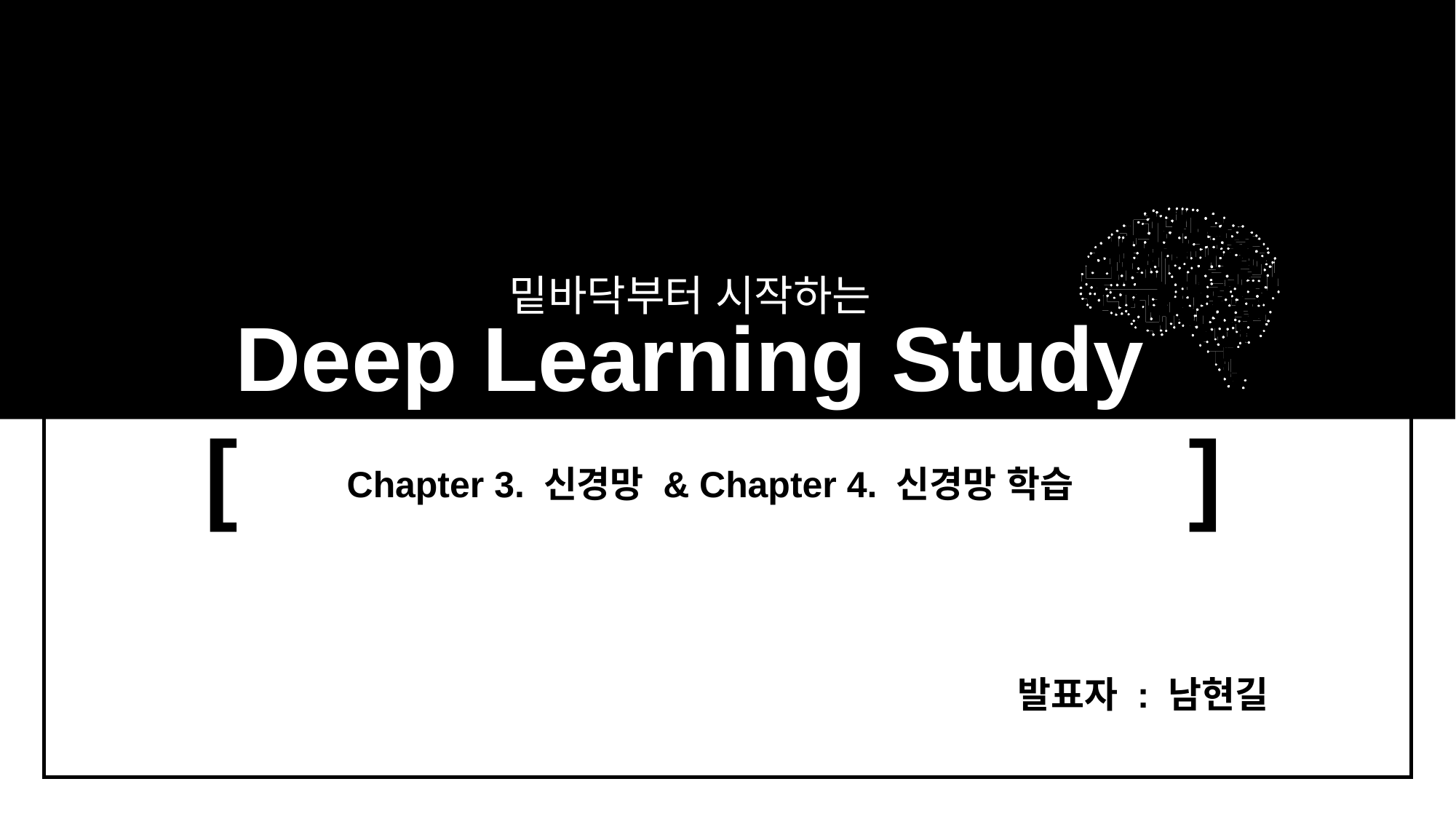

Chapter 3. 신경망 & Chapter 4. 신경망 학습